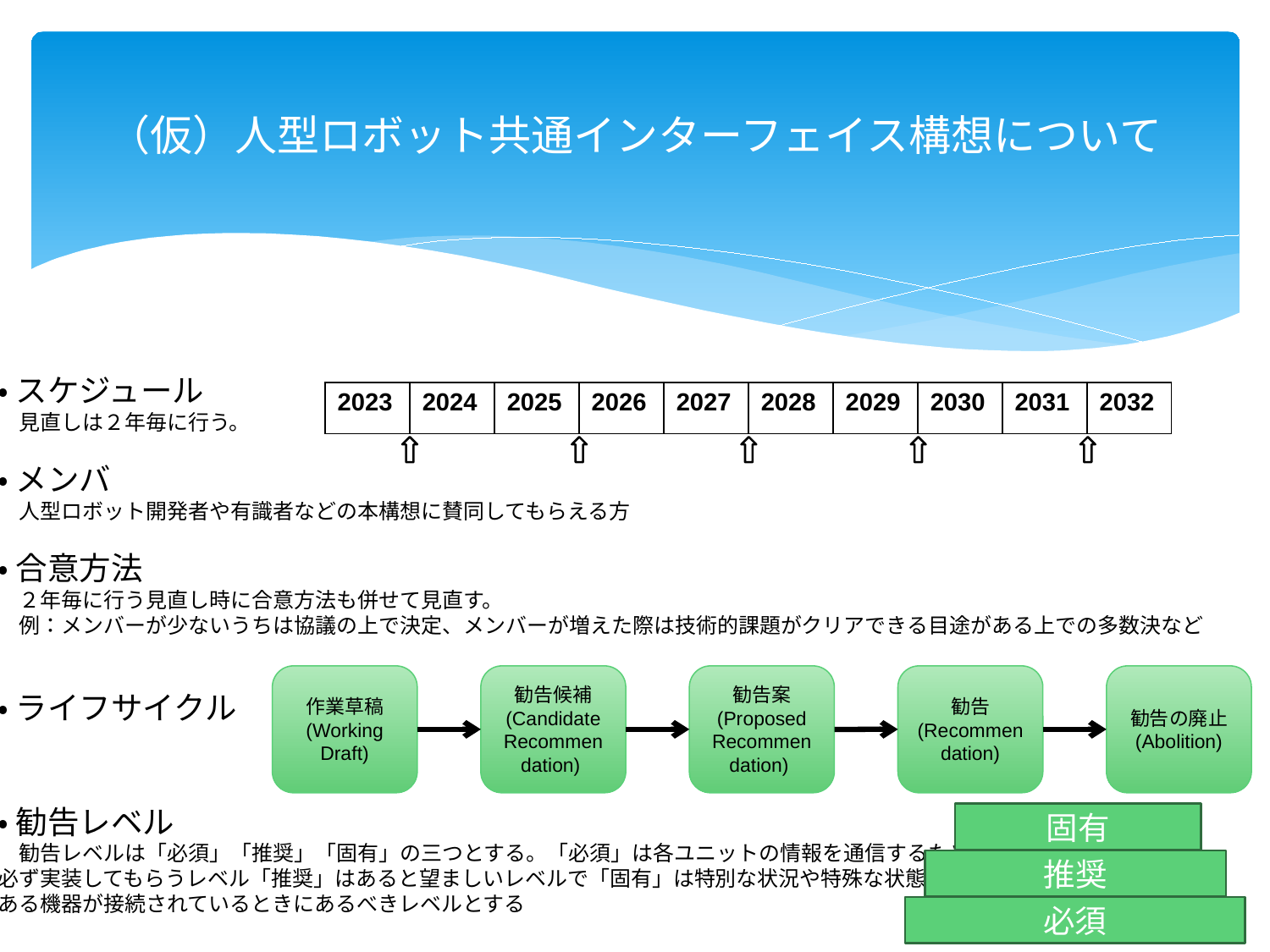

# （仮）人型ロボット共通インターフェイス構想について
・ スケジュール
　見直しは２年毎に行う。

・ メンバ
　人型ロボット開発者や有識者などの本構想に賛同してもらえる方

・ 合意方法
　２年毎に行う見直し時に合意方法も併せて見直す。
　例：メンバーが少ないうちは協議の上で決定、メンバーが増えた際は技術的課題がクリアできる目途がある上での多数決など

・ ライフサイクル

・ 勧告レベル
　勧告レベルは「必須」「推奨」「固有」の三つとする。「必須」は各ユニットの情報を通信するために
必ず実装してもらうレベル「推奨」はあると望ましいレベルで「固有」は特別な状況や特殊な状態に
ある機器が接続されているときにあるべきレベルとする
| 2023 | 2024 | 2025 | 2026 | 2027 | 2028 | 2029 | 2030 | 2031 | 2032 |
| --- | --- | --- | --- | --- | --- | --- | --- | --- | --- |

作業草稿
(Working Draft)
勧告候補
(Candidate Recommendation)
勧告案
(Proposed Recommendation)
勧告
(Recommendation)
勧告の廃止
(Abolition)
固有
推奨
必須